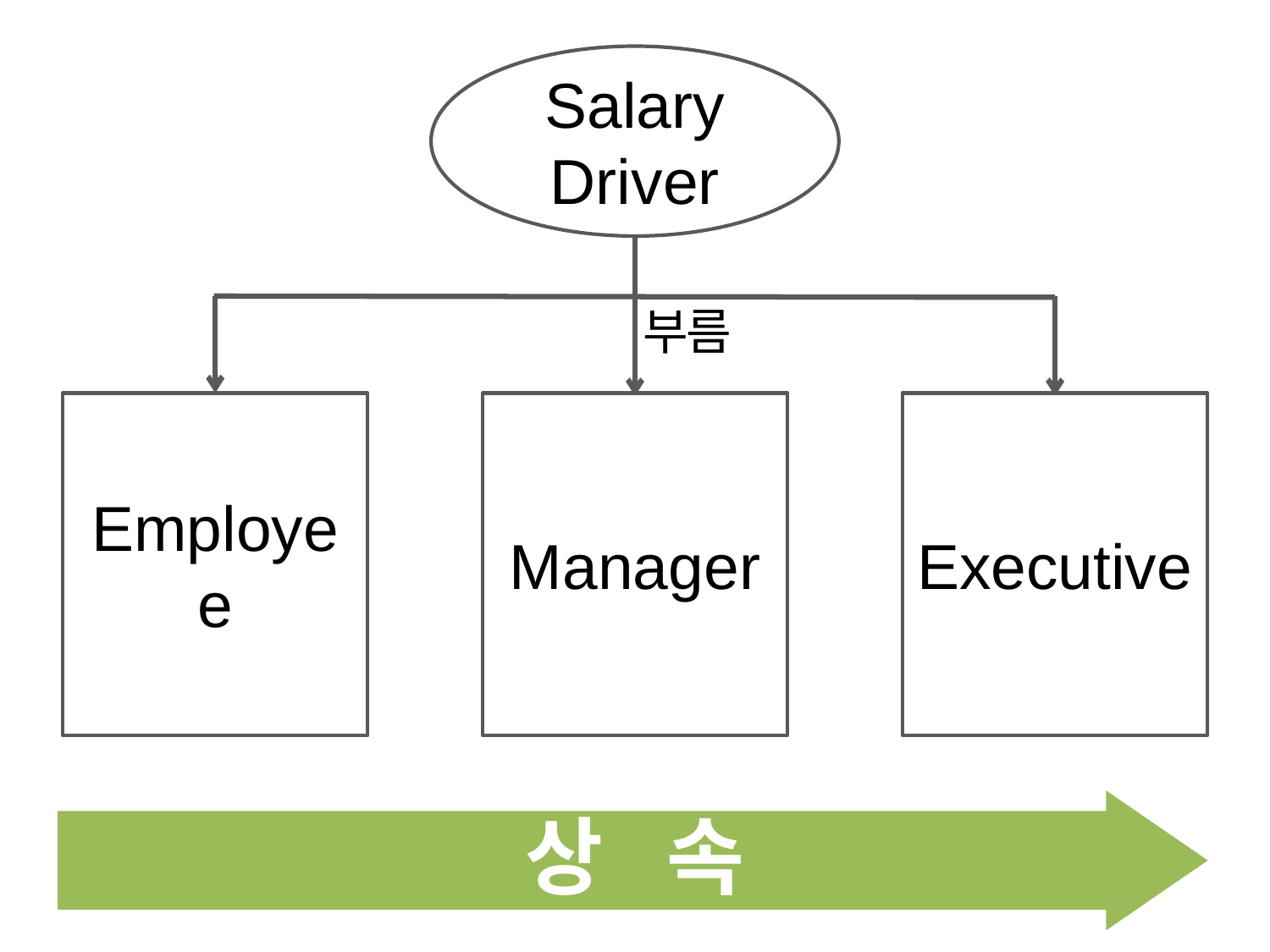

Salary
Driver
부름
Employee
Manager
Executive

상   속